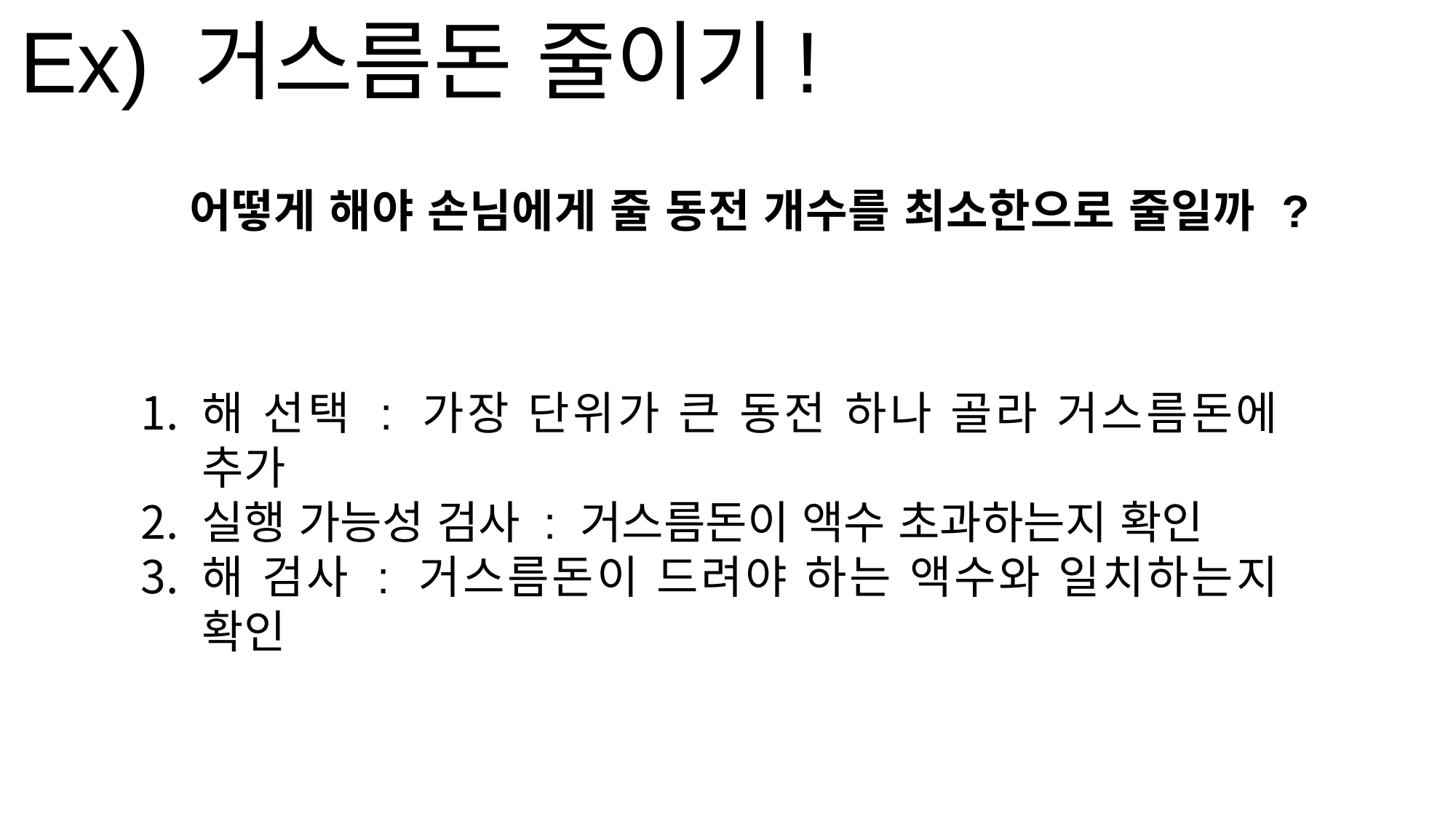

# Ex) 거스름돈 줄이기!
어떻게 해야 손님에게 줄 동전 개수를 최소한으로 줄일까 ?
해 선택 : 가장 단위가 큰 동전 하나 골라 거스름돈에 추가
실행 가능성 검사 : 거스름돈이 액수 초과하는지 확인
해 검사 : 거스름돈이 드려야 하는 액수와 일치하는지 확인